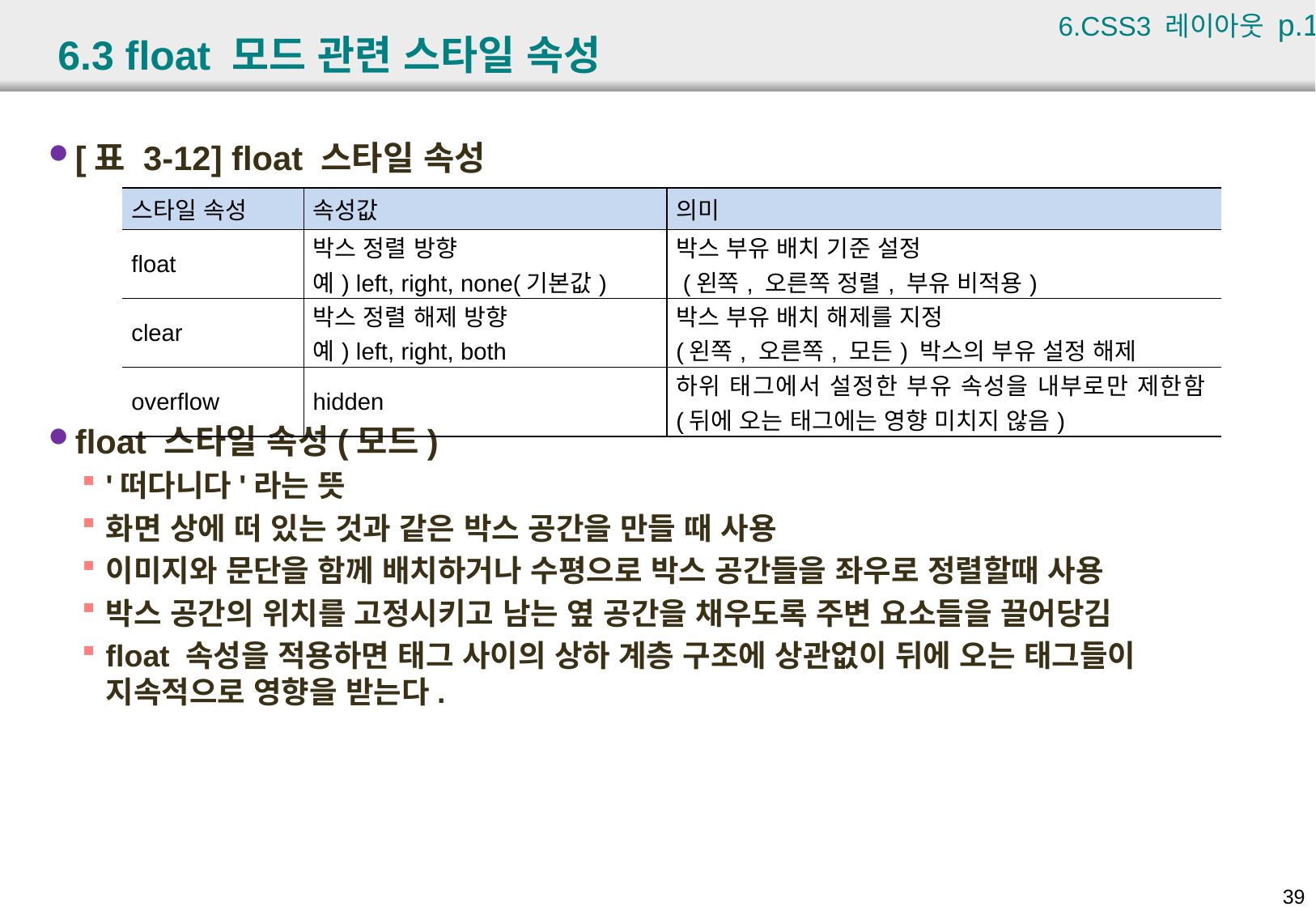

6.CSS3 레이아웃 p.123
# 6.3 float 모드 관련 스타일 속성
[표 3-12] float 스타일 속성

float 스타일 속성(모드)
'떠다니다'라는 뜻
화면 상에 떠 있는 것과 같은 박스 공간을 만들 때 사용
이미지와 문단을 함께 배치하거나 수평으로 박스 공간들을 좌우로 정렬할때 사용
박스 공간의 위치를 고정시키고 남는 옆 공간을 채우도록 주변 요소들을 끌어당김
float 속성을 적용하면 태그 사이의 상하 계층 구조에 상관없이 뒤에 오는 태그들이 지속적으로 영향을 받는다.

| 스타일 속성 | 속성값 | 의미 |
| --- | --- | --- |
| float | 박스 정렬 방향 예) left, right, none(기본값) | 박스 부유 배치 기준 설정 (왼쪽, 오른쪽 정렬, 부유 비적용) |
| clear | 박스 정렬 해제 방향 예) left, right, both | 박스 부유 배치 해제를 지정 (왼쪽, 오른쪽, 모든) 박스의 부유 설정 해제 |
| overflow | hidden | 하위 태그에서 설정한 부유 속성을 내부로만 제한함(뒤에 오는 태그에는 영향 미치지 않음) |